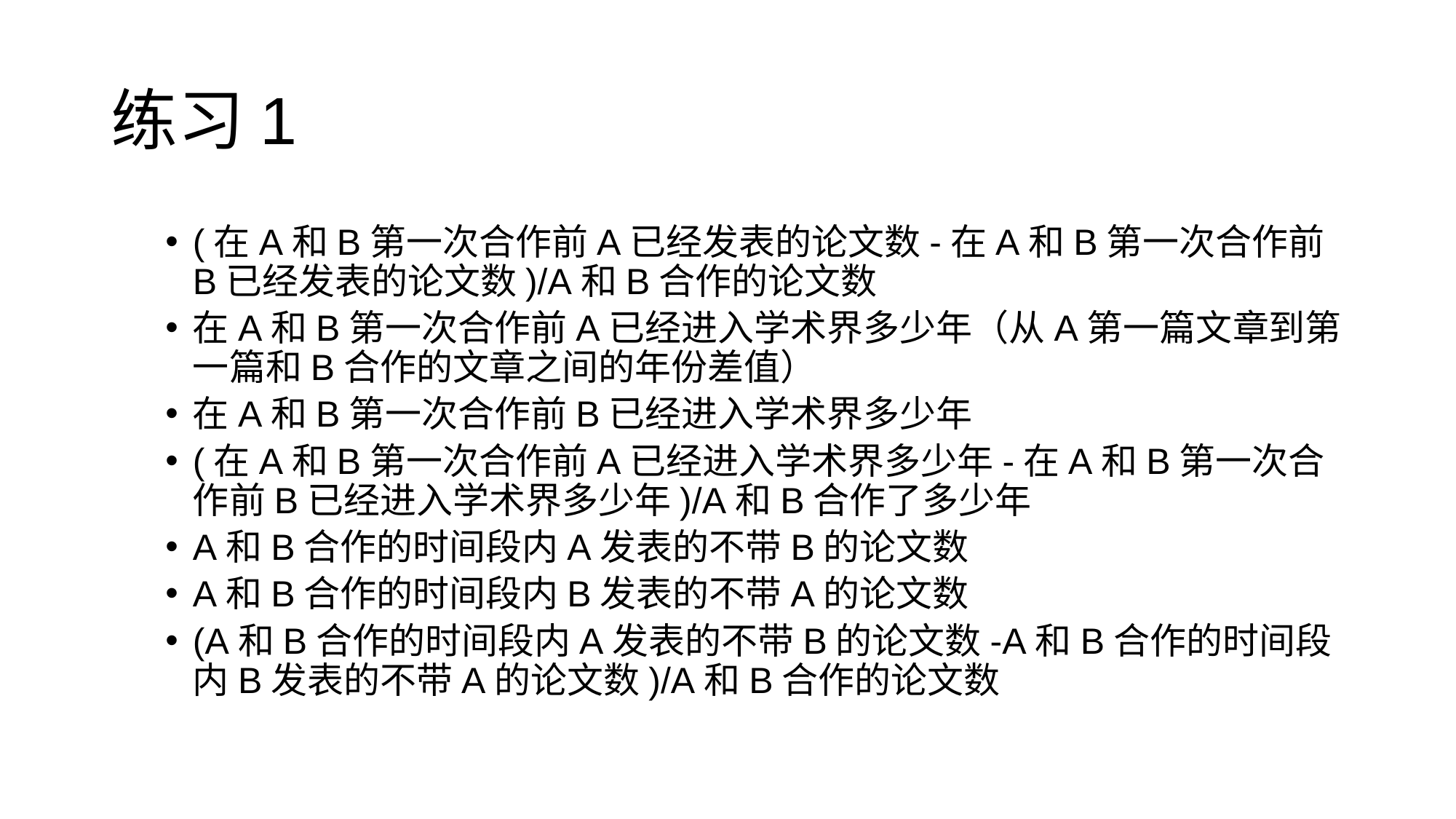

# 练习1
(在A和B第一次合作前A已经发表的论文数-在A和B第一次合作前B已经发表的论文数)/A和B合作的论文数
在A和B第一次合作前A已经进入学术界多少年（从A第一篇文章到第一篇和B合作的文章之间的年份差值）
在A和B第一次合作前B已经进入学术界多少年
(在A和B第一次合作前A已经进入学术界多少年-在A和B第一次合作前B已经进入学术界多少年)/A和B合作了多少年
A和B合作的时间段内A发表的不带B的论文数
A和B合作的时间段内B发表的不带A的论文数
(A和B合作的时间段内A发表的不带B的论文数-A和B合作的时间段内B发表的不带A的论文数)/A和B合作的论文数